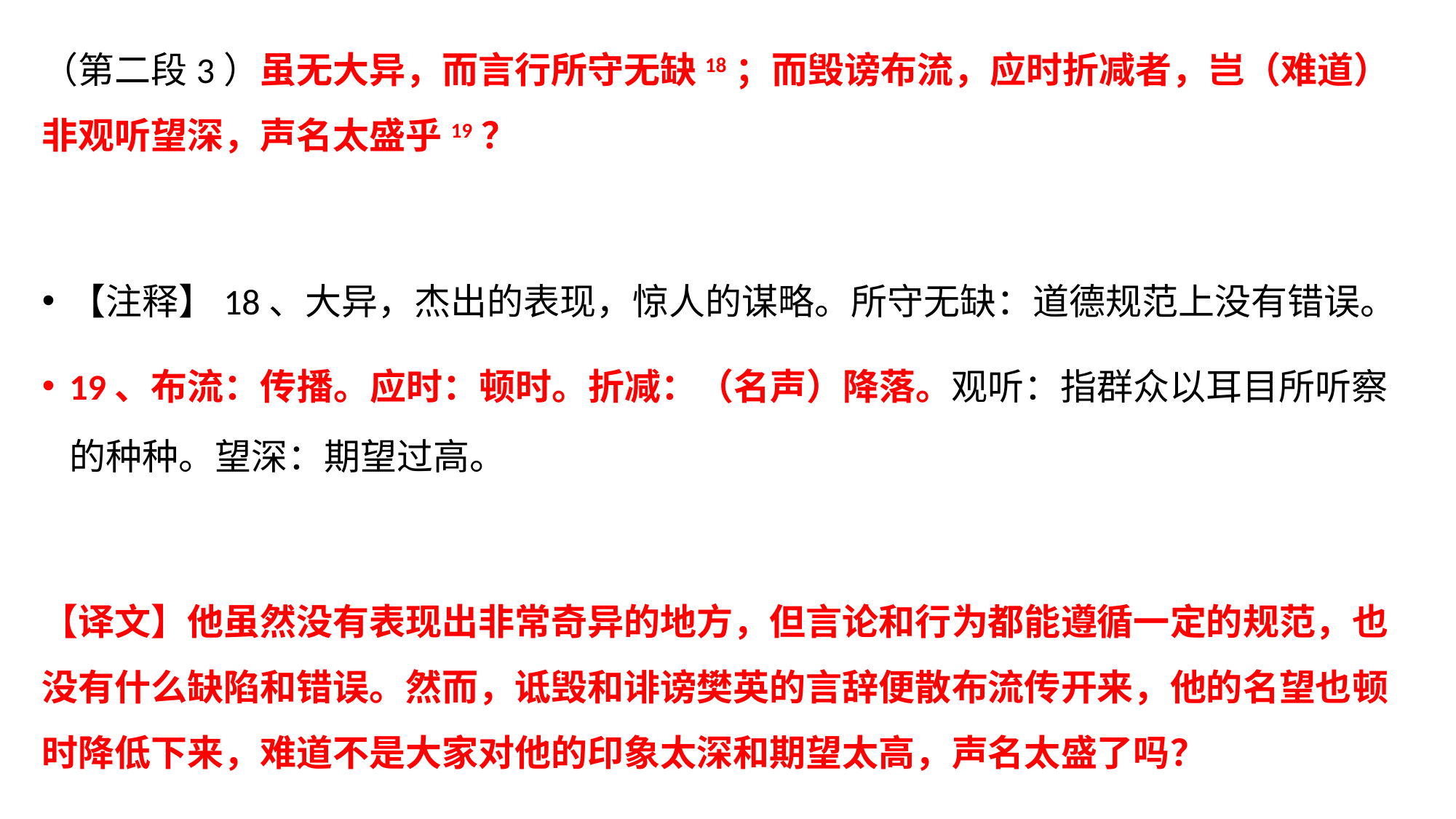

（第二段3）虽无大异，而言行所守无缺18；而毁谤布流，应时折减者，岂（难道）非观听望深，声名太盛乎19？

【注释】18、大异，杰出的表现，惊人的谋略。所守无缺：道德规范上没有错误。
19、布流：传播。应时：顿时。折减：（名声）降落。观听：指群众以耳目所听察的种种。望深：期望过高。

【译文】他虽然没有表现出非常奇异的地方，但言论和行为都能遵循一定的规范，也没有什么缺陷和错误。然而，诋毁和诽谤樊英的言辞便散布流传开来，他的名望也顿时降低下来，难道不是大家对他的印象太深和期望太高，声名太盛了吗？